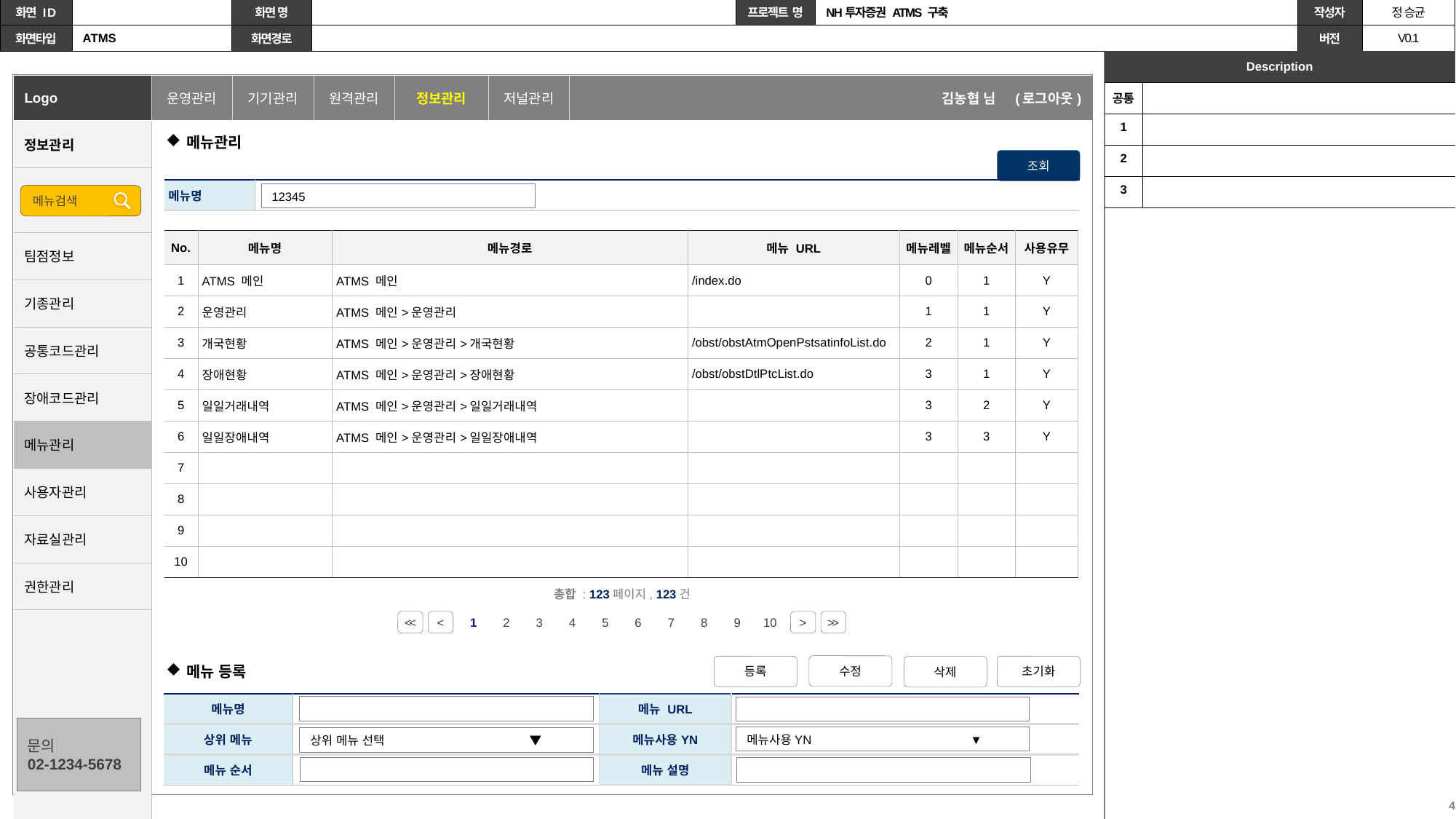

| Description |  |
| --- | --- |
| 공통 |  |
| 1 |  |
| 2 |  |
| 3 |  |
| Logo | 운영관리 | 기기관리 | 원격관리 | 정보관리 | 저널관리 |  | 김농협 님 (로그아웃) |
| --- | --- | --- | --- | --- | --- | --- | --- |
| 정보관리 |  |
| --- | --- |
|  |  |
|  |  |
| 팀점정보 |  |
| 기종관리 |  |
| 공통코드관리 |  |
| 장애코드관리 |  |
| 메뉴관리 |  |
| 사용자관리 |  |
| 자료실관리 |  |
| 권한관리 |  |
|  |  |
메뉴관리
조회
| 메뉴명 |  |
| --- | --- |
12345
메뉴검색

| No. | 메뉴명 | 메뉴경로 | 메뉴 URL | 메뉴레벨 | 메뉴순서 | 사용유무 |
| --- | --- | --- | --- | --- | --- | --- |
| 1 | ATMS 메인 | ATMS 메인 | /index.do | 0 | 1 | Y |
| 2 | 운영관리 | ATMS 메인>운영관리 |  | 1 | 1 | Y |
| 3 | 개국현황 | ATMS 메인>운영관리>개국현황 | /obst/obstAtmOpenPstsatinfoList.do | 2 | 1 | Y |
| 4 | 장애현황 | ATMS 메인>운영관리>장애현황 | /obst/obstDtlPtcList.do | 3 | 1 | Y |
| 5 | 일일거래내역 | ATMS 메인>운영관리>일일거래내역 |  | 3 | 2 | Y |
| 6 | 일일장애내역 | ATMS 메인>운영관리>일일장애내역 |  | 3 | 3 | Y |
| 7 |  |  |  |  |  |  |
| 8 |  |  |  |  |  |  |
| 9 |  |  |  |  |  |  |
| 10 |  |  |  |  |  |  |
총합 : 123페이지, 123건
<<
<
1
2
3
4
5
6
7
8
9
10
>
>>
수정
등록
초기화
삭제
메뉴 등록
| 메뉴명 |  | 메뉴 URL |  |
| --- | --- | --- | --- |
| 상위 메뉴 |  | 메뉴사용YN |  |
| 메뉴 순서 |  | 메뉴 설명 |  |

문의
02-1234-5678
메뉴사용YN                                              ▼
상위 메뉴 선택                                          ▼